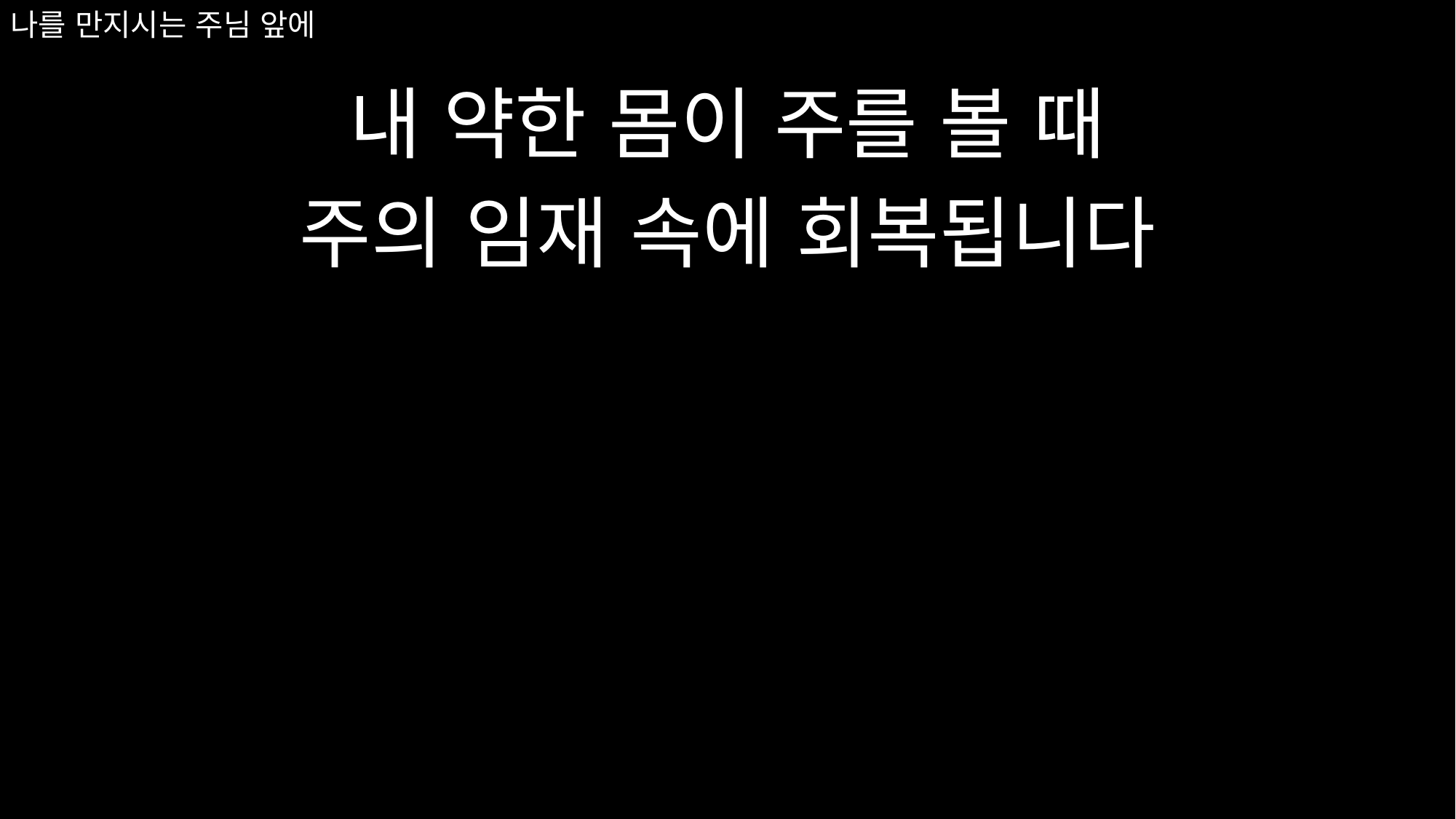

# 나를 만지시는 주님 앞에
내 약한 몸이 주를 볼 때
주의 임재 속에 회복됩니다